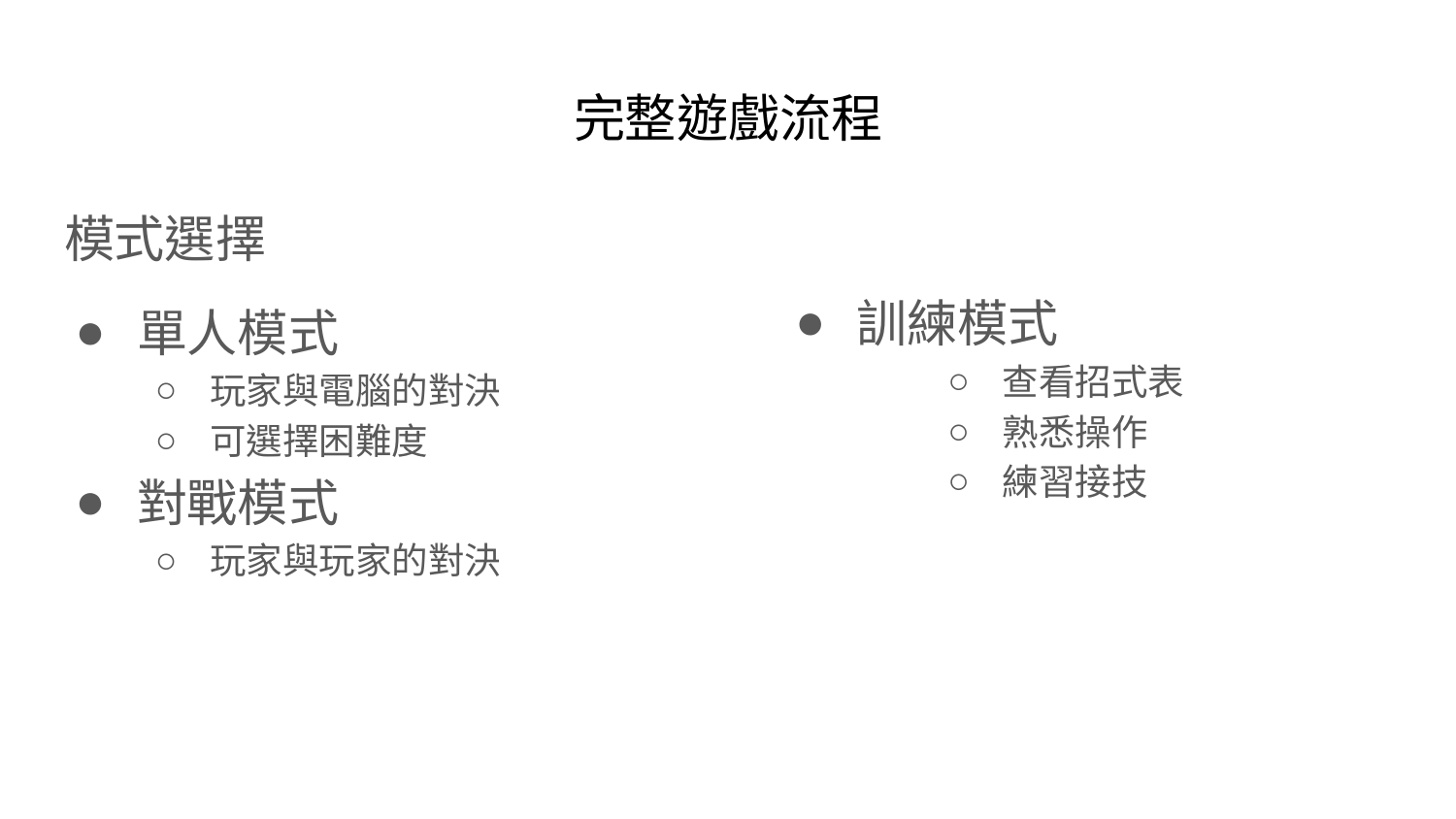

# 完整遊戲流程
模式選擇
單人模式
玩家與電腦的對決
可選擇困難度
對戰模式
玩家與玩家的對決

訓練模式
查看招式表
熟悉操作
練習接技